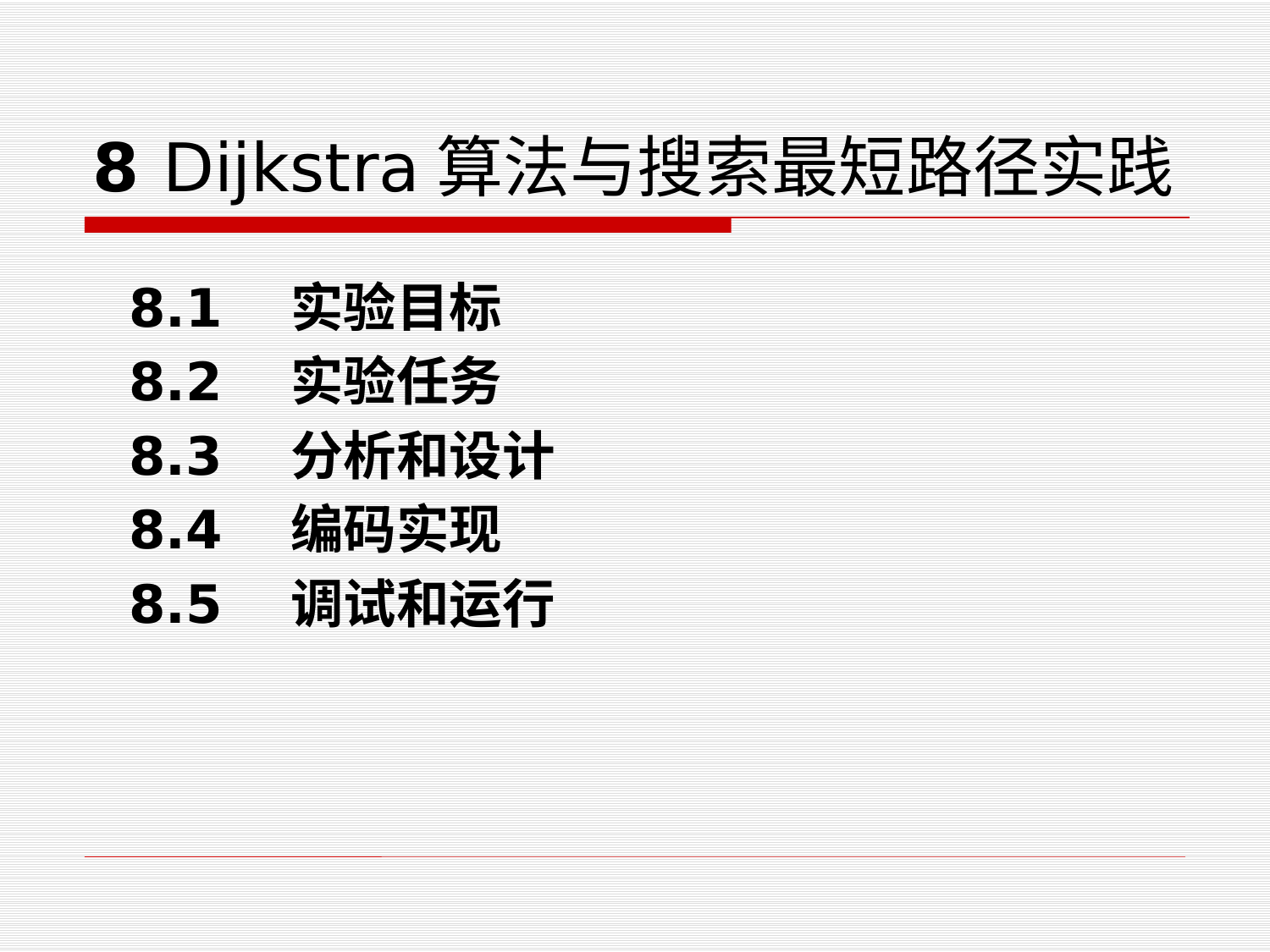

# 8 Dijkstra算法与搜索最短路径实践
  8.1   实验目标
  8.2   实验任务
  8.3   分析和设计
  8.4   编码实现
  8.5   调试和运行